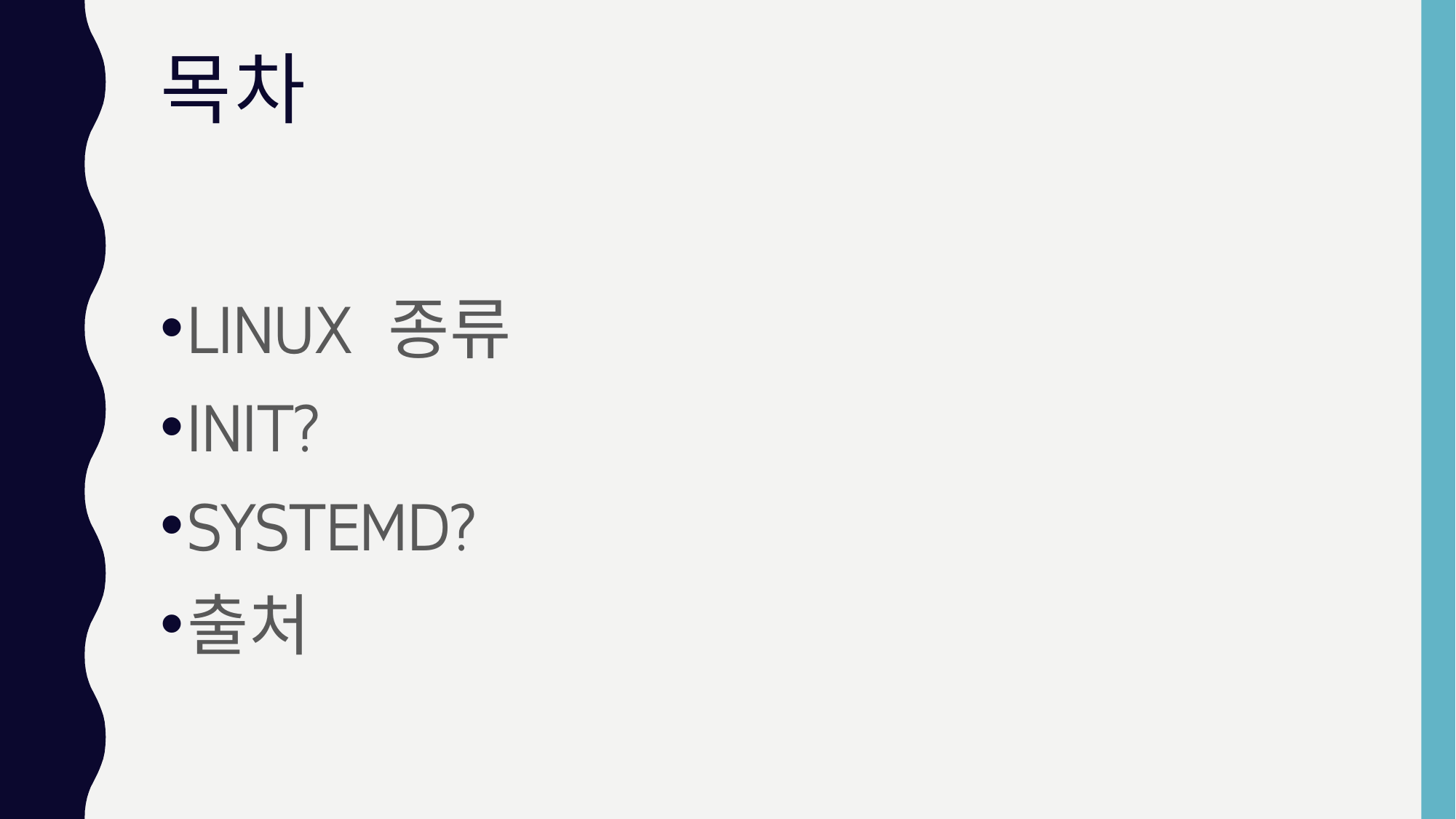

# 목차
LINUX 종류
INIT?
SYSTEMD?
출처